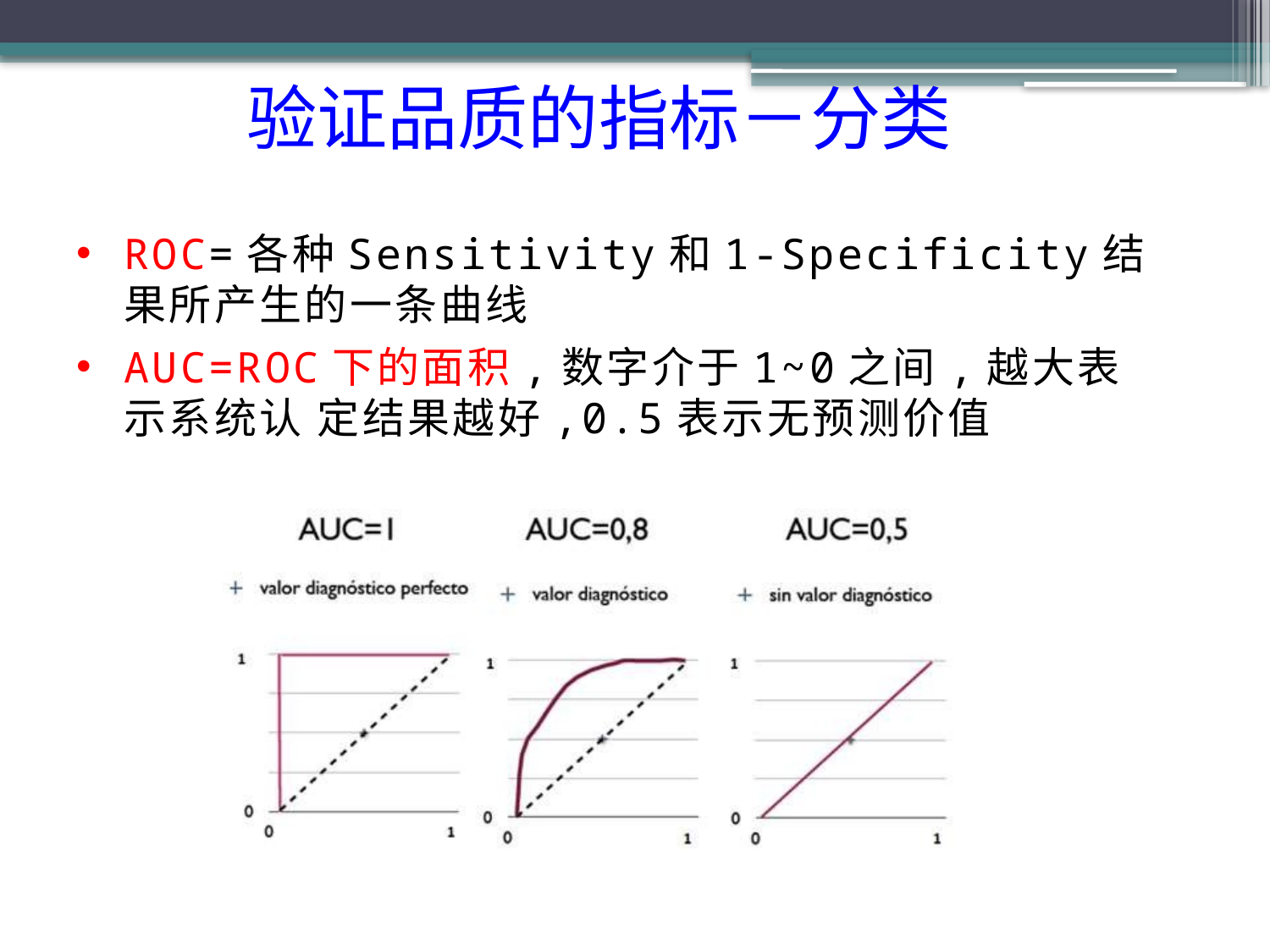

验证品质的指标－分类
ROC=各种Sensitivity和1-Specificity结果所产生的一条曲线
AUC=ROC下的面积,数字介于1~0之间,越大表示系统认 定结果越好,0.5表示无预测价值